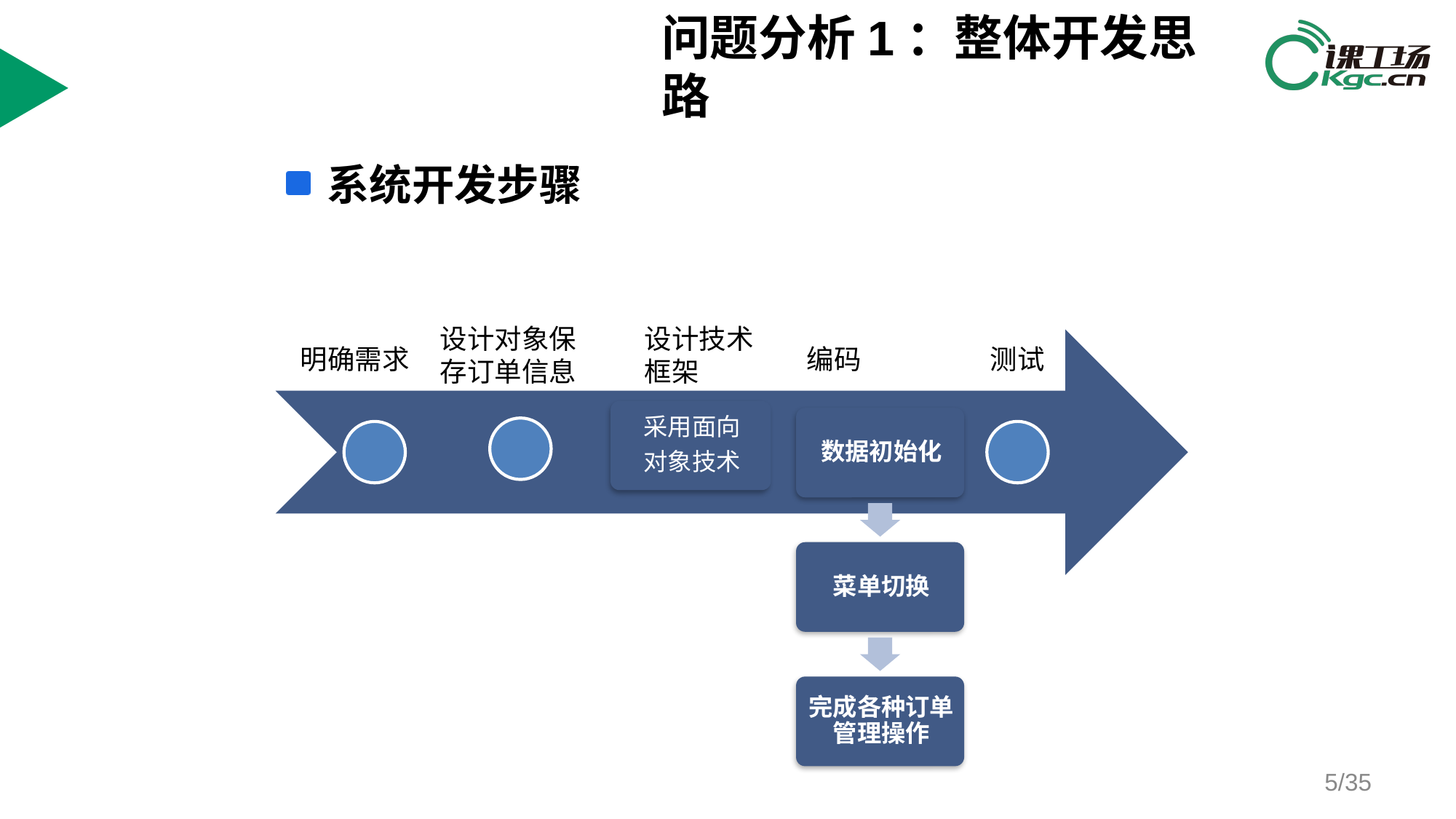

# 问题分析1：整体开发思路
明确需求

测试
系统开发步骤
设计对象保存订单信息
设计技术
框架
编码
采用面向
对象技术
数据初始化

菜单切换

完成各种订单管理操作
5/35